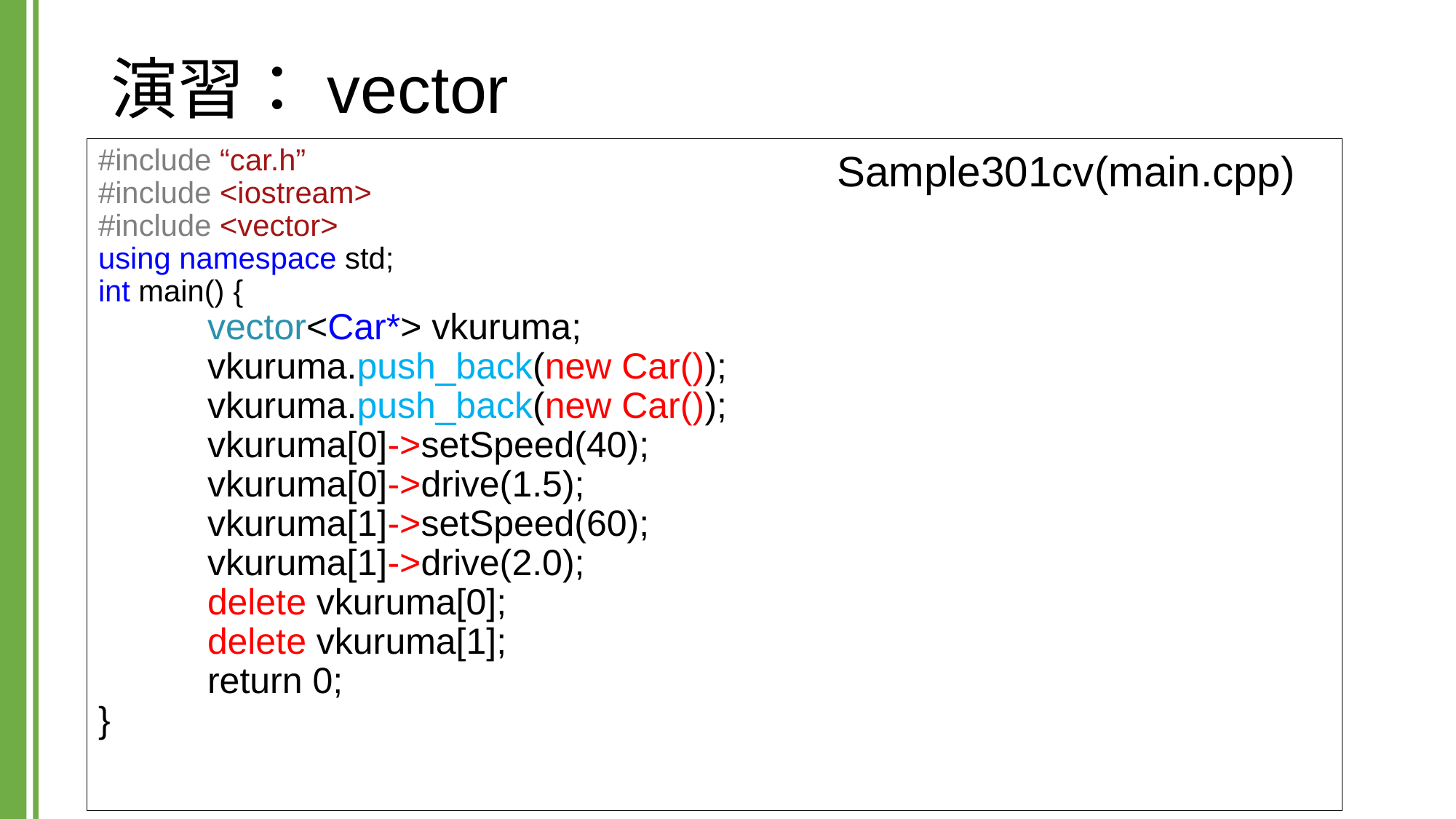

# 演習：vector
#include “car.h”
#include <iostream>
#include <vector>
using namespace std;
int main() {
	vector<Car*> vkuruma;
	vkuruma.push_back(new Car());
	vkuruma.push_back(new Car());
	vkuruma[0]->setSpeed(40);
	vkuruma[0]->drive(1.5);
	vkuruma[1]->setSpeed(60);
	vkuruma[1]->drive(2.0);
	delete vkuruma[0];
	delete vkuruma[1];
	return 0;
}
Sample301cv(main.cpp)